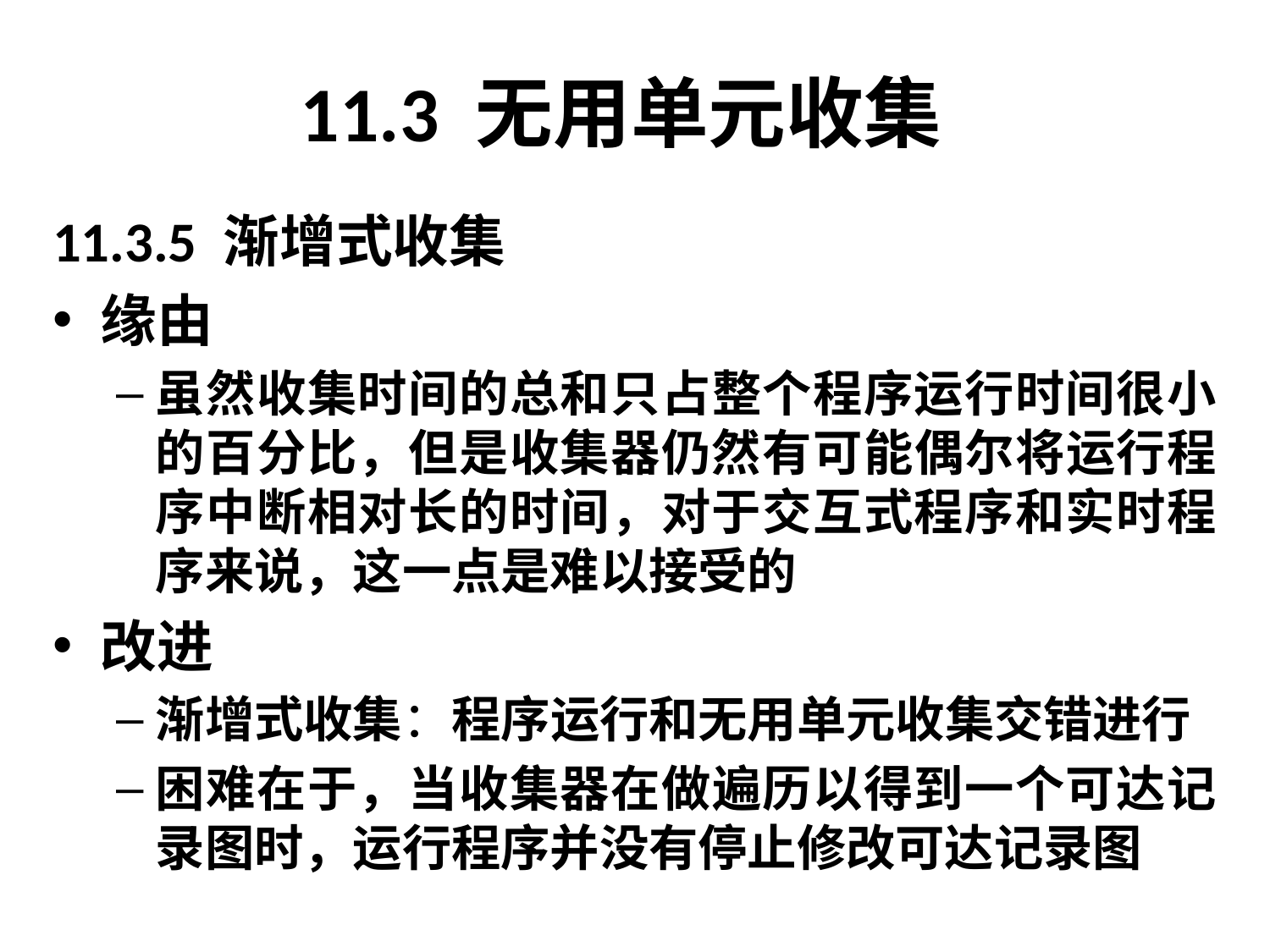

# 11.3 无用单元收集
11.3.5 渐增式收集
缘由
虽然收集时间的总和只占整个程序运行时间很小的百分比，但是收集器仍然有可能偶尔将运行程序中断相对长的时间，对于交互式程序和实时程序来说，这一点是难以接受的
改进
渐增式收集：程序运行和无用单元收集交错进行
困难在于，当收集器在做遍历以得到一个可达记录图时，运行程序并没有停止修改可达记录图